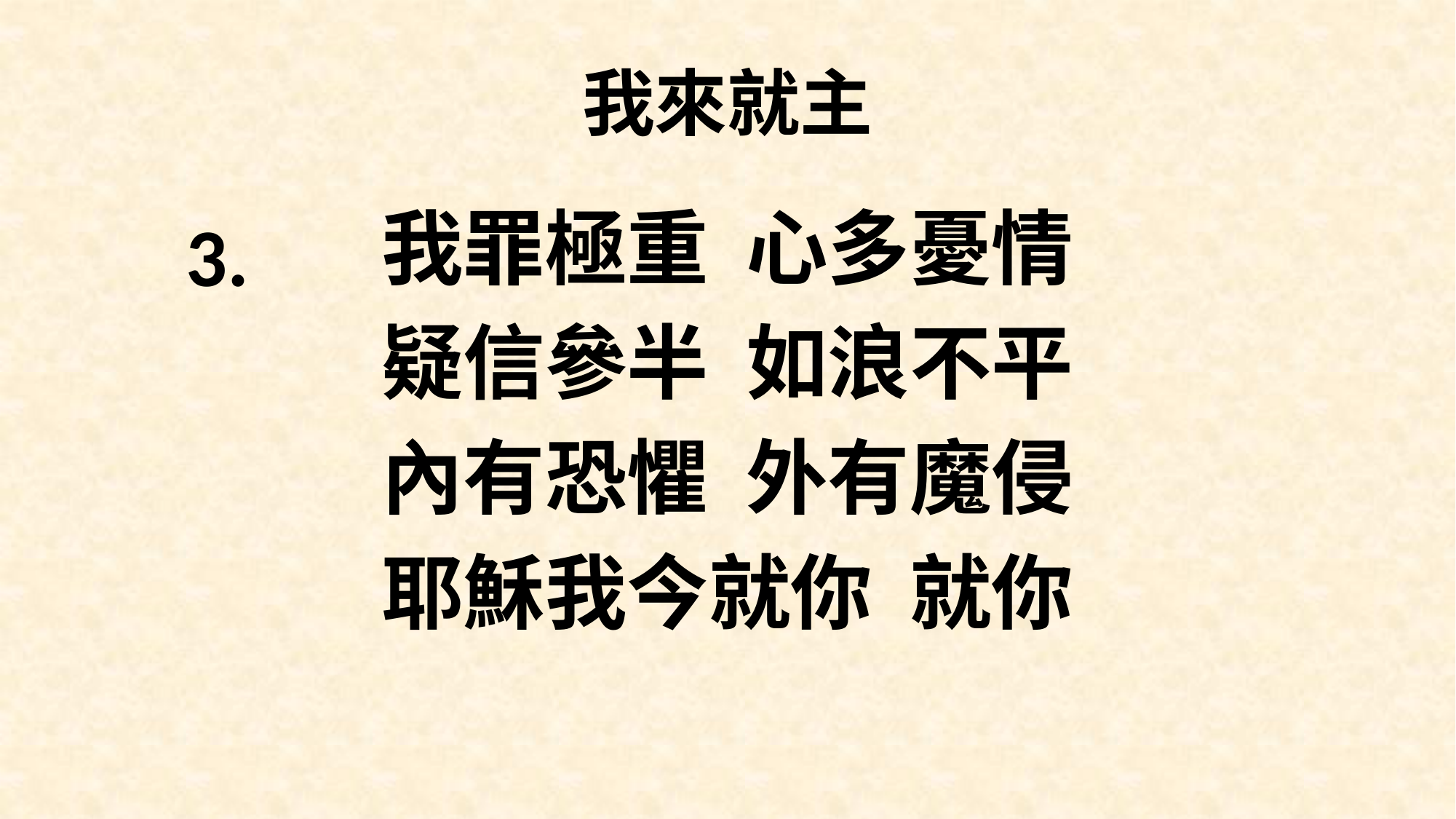

# 我來就主
我罪極重  心多憂情
疑信參半  如浪不平
內有恐懼  外有魔侵
耶穌我今就你  就你
3.